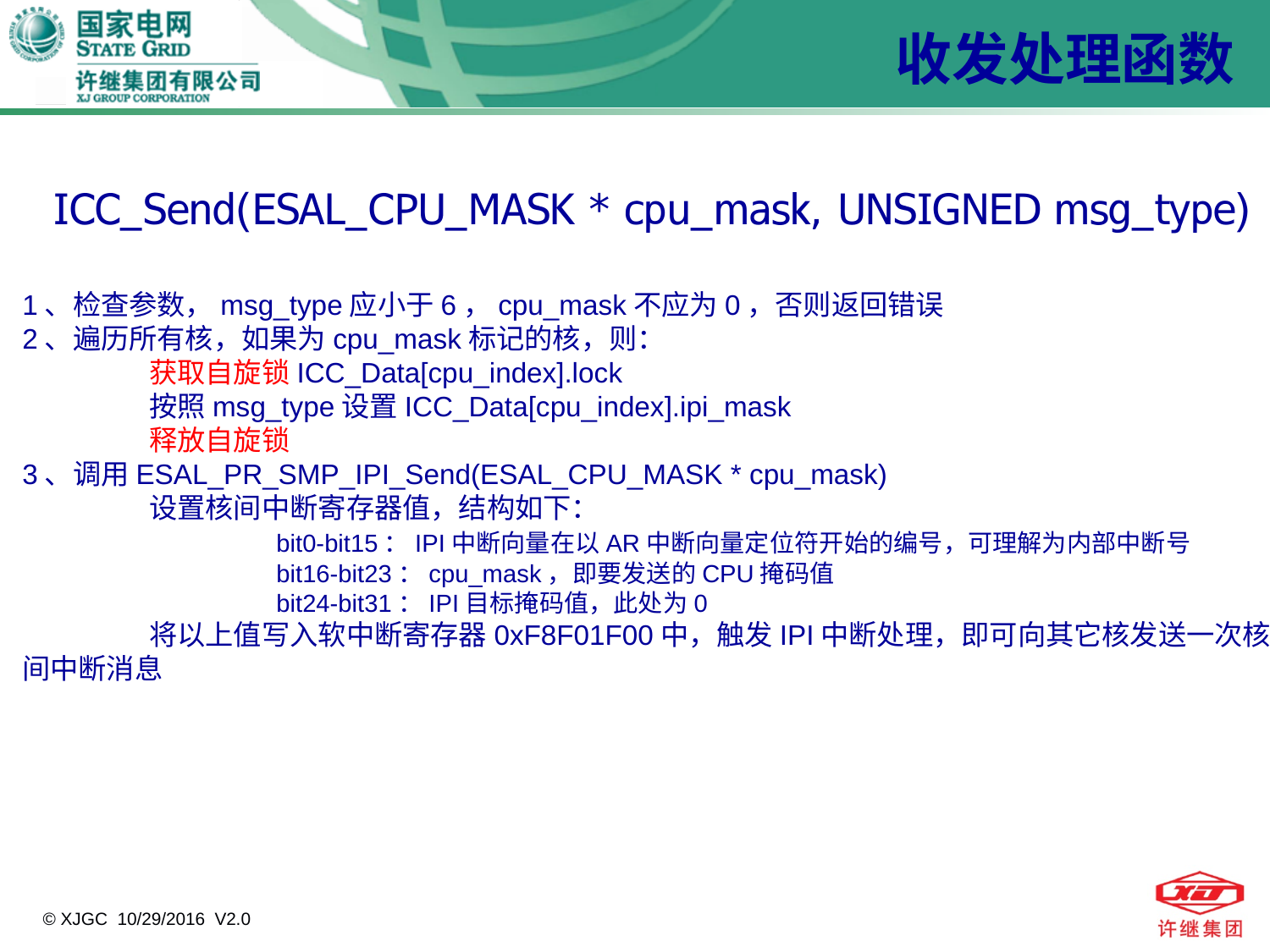

收发处理函数
ICC_Send(ESAL_CPU_MASK * cpu_mask, UNSIGNED msg_type)
1、检查参数，msg_type应小于6，cpu_mask不应为0，否则返回错误
2、遍历所有核，如果为cpu_mask标记的核，则：
	获取自旋锁ICC_Data[cpu_index].lock
	按照msg_type设置ICC_Data[cpu_index].ipi_mask
	释放自旋锁
3、调用ESAL_PR_SMP_IPI_Send(ESAL_CPU_MASK * cpu_mask)
	设置核间中断寄存器值，结构如下：
		bit0-bit15：IPI中断向量在以AR中断向量定位符开始的编号，可理解为内部中断号
		bit16-bit23：cpu_mask，即要发送的CPU掩码值
		bit24-bit31：IPI目标掩码值，此处为0
    	将以上值写入软中断寄存器0xF8F01F00中，触发IPI中断处理，即可向其它核发送一次核间中断消息